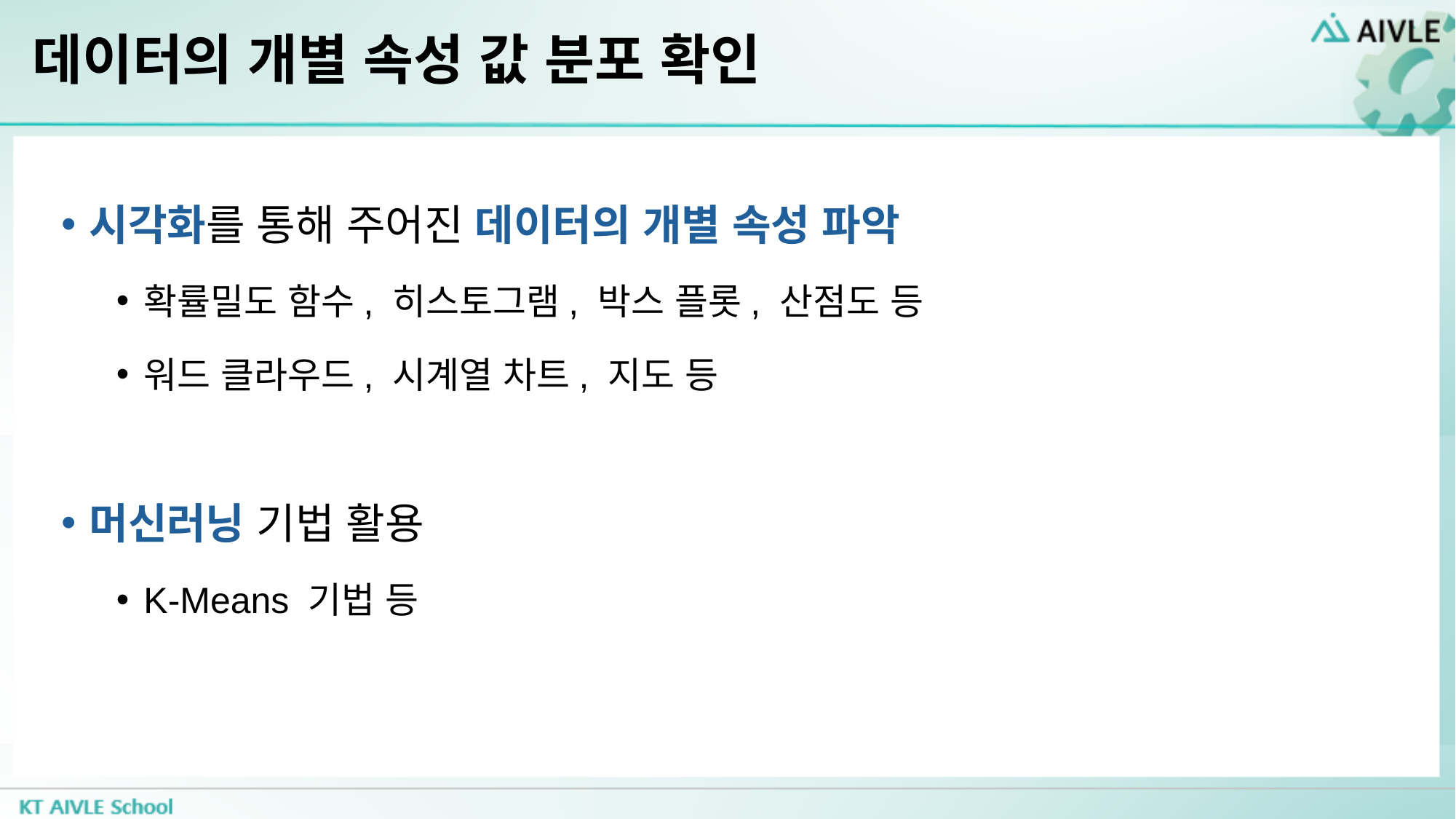

# 데이터의 개별 속성 값 분포 확인
시각화를 통해 주어진 데이터의 개별 속성 파악
확률밀도 함수, 히스토그램, 박스 플롯, 산점도 등
워드 클라우드, 시계열 차트, 지도 등

머신러닝 기법 활용
K-Means 기법 등